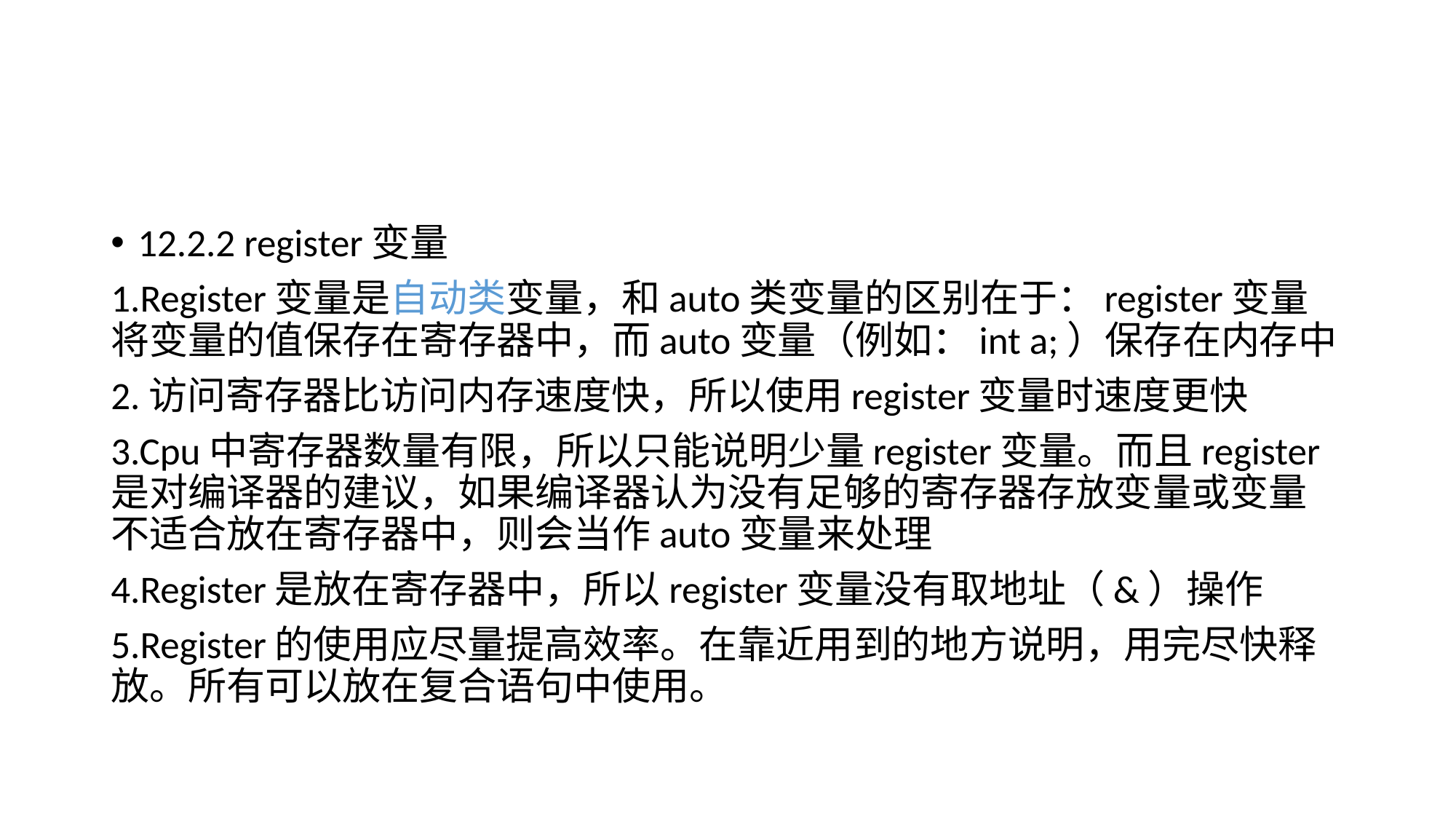

#
12.2.2 register变量
1.Register变量是自动类变量，和auto类变量的区别在于：register变量将变量的值保存在寄存器中，而auto变量（例如：int a;）保存在内存中
2.访问寄存器比访问内存速度快，所以使用register变量时速度更快
3.Cpu中寄存器数量有限，所以只能说明少量register变量。而且register是对编译器的建议，如果编译器认为没有足够的寄存器存放变量或变量不适合放在寄存器中，则会当作auto变量来处理
4.Register是放在寄存器中，所以register变量没有取地址（&）操作
5.Register的使用应尽量提高效率。在靠近用到的地方说明，用完尽快释放。所有可以放在复合语句中使用。